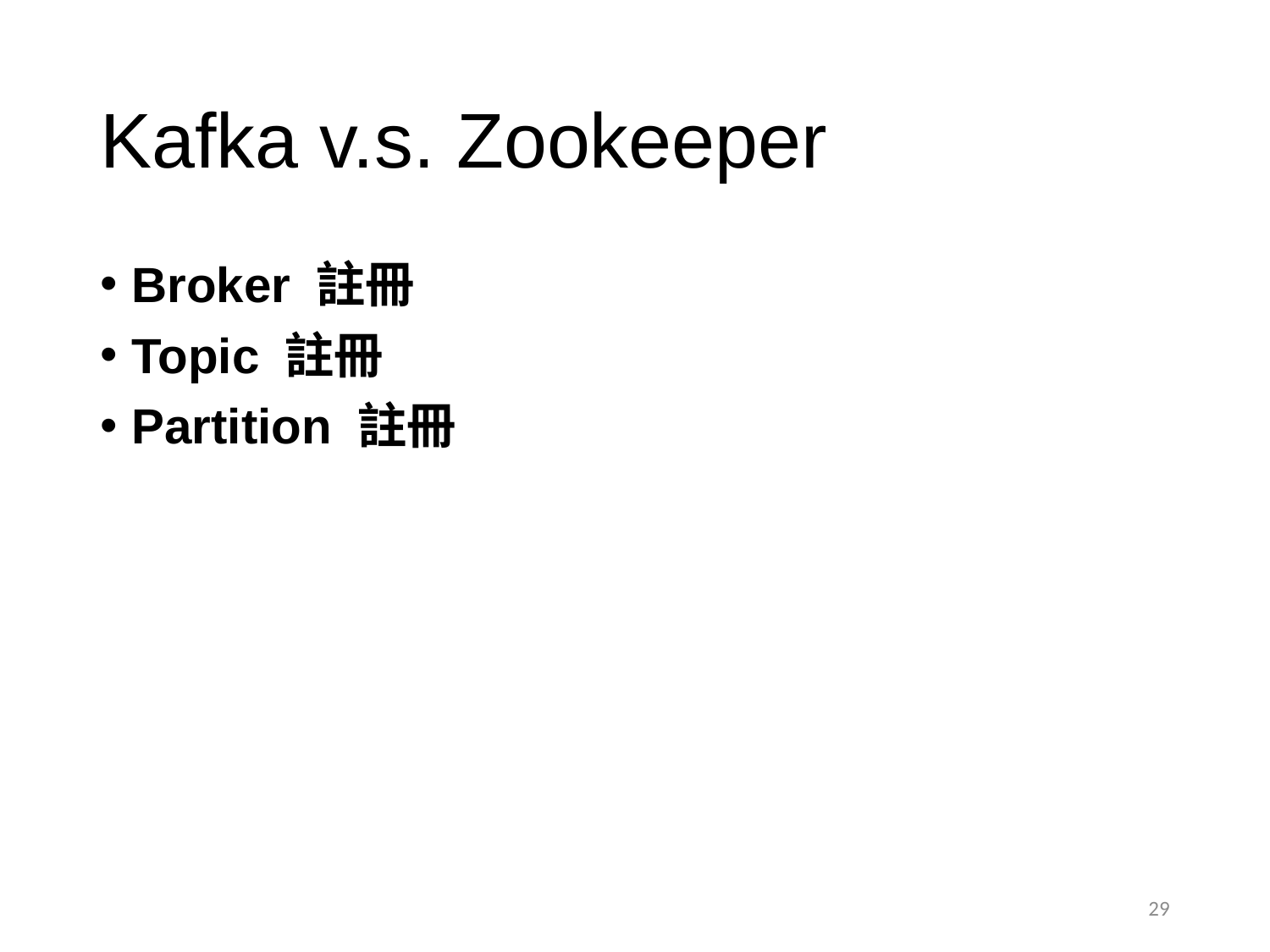

# Kafka v.s. Zookeeper
Broker 註冊
Topic 註冊
Partition 註冊
29